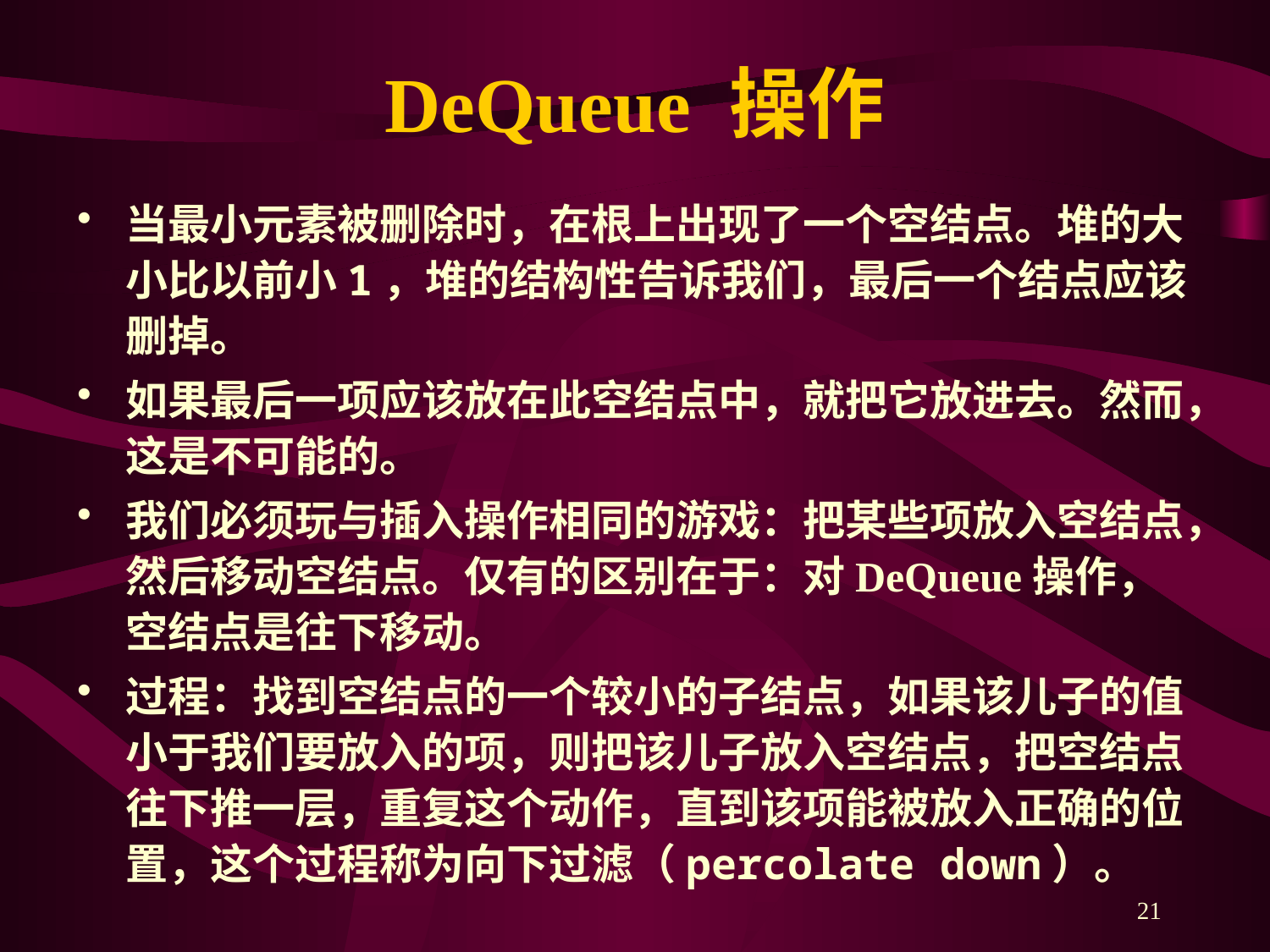

# DeQueue 操作
当最小元素被删除时，在根上出现了一个空结点。堆的大小比以前小1，堆的结构性告诉我们，最后一个结点应该删掉。
如果最后一项应该放在此空结点中，就把它放进去。然而，这是不可能的。
我们必须玩与插入操作相同的游戏：把某些项放入空结点，然后移动空结点。仅有的区别在于：对DeQueue操作，空结点是往下移动。
过程：找到空结点的一个较小的子结点，如果该儿子的值小于我们要放入的项，则把该儿子放入空结点，把空结点往下推一层，重复这个动作，直到该项能被放入正确的位置，这个过程称为向下过滤（percolate down）。
21